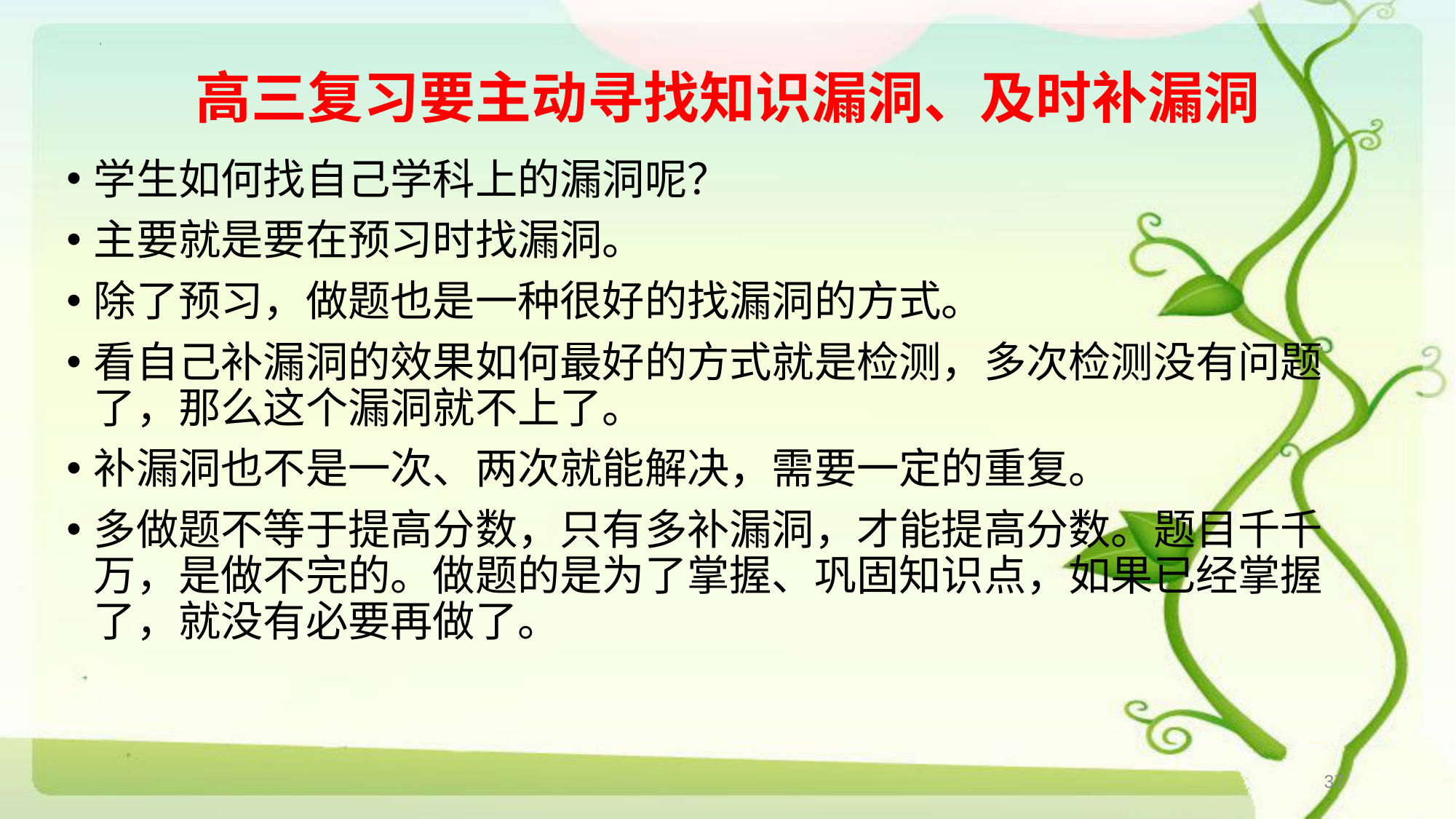

# 高三复习要主动寻找知识漏洞、及时补漏洞
学生如何找自己学科上的漏洞呢？
主要就是要在预习时找漏洞。
除了预习，做题也是一种很好的找漏洞的方式。
看自己补漏洞的效果如何最好的方式就是检测，多次检测没有问题了，那么这个漏洞就不上了。
补漏洞也不是一次、两次就能解决，需要一定的重复。
多做题不等于提高分数，只有多补漏洞，才能提高分数。题目千千万，是做不完的。做题的是为了掌握、巩固知识点，如果已经掌握了，就没有必要再做了。

37